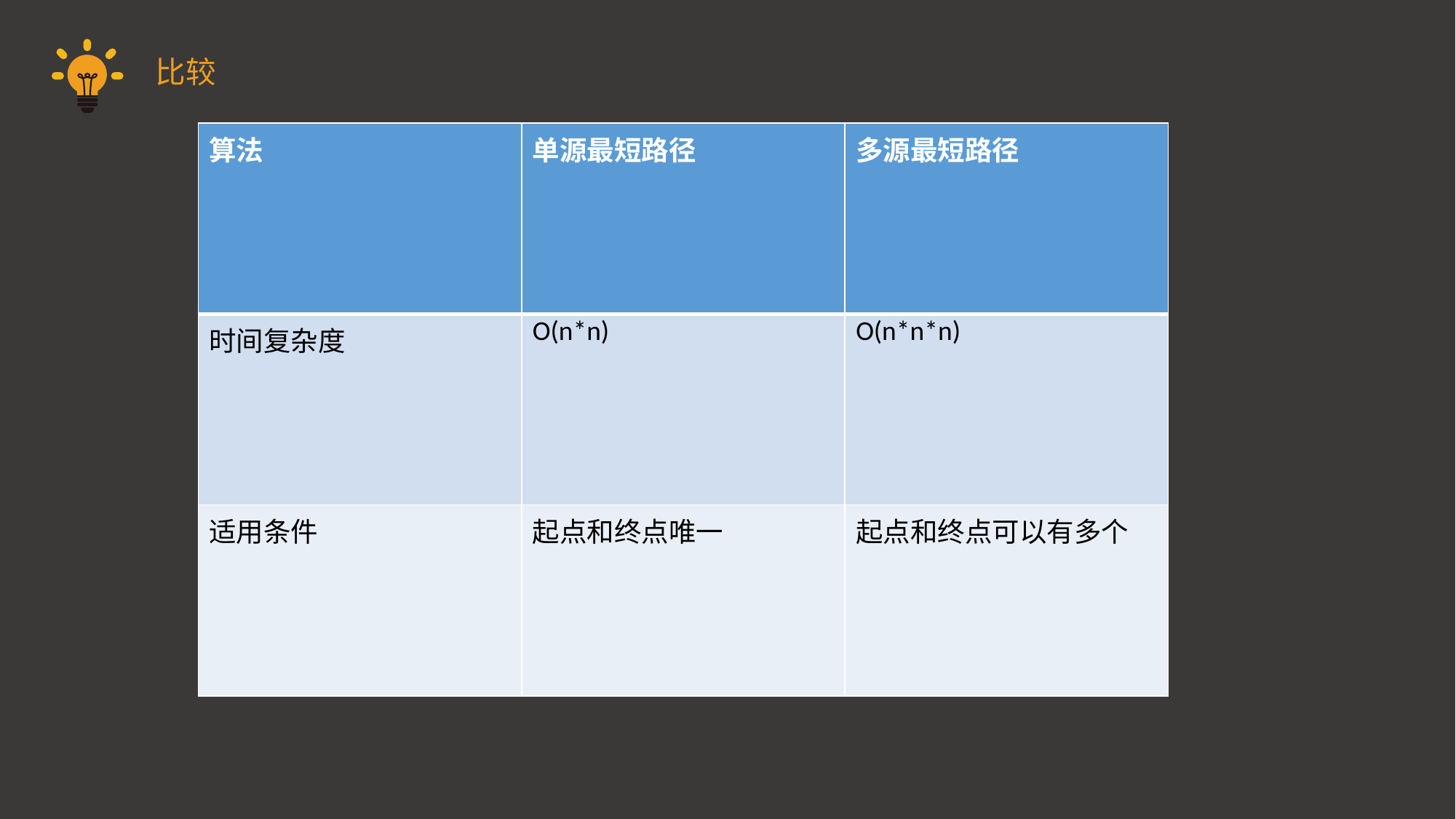

比较
| 算法 | 单源最短路径 | 多源最短路径 |
| --- | --- | --- |
| 时间复杂度 | O(n\*n) | O(n\*n\*n) |
| 适用条件 | 起点和终点唯一 | 起点和终点可以有多个 |